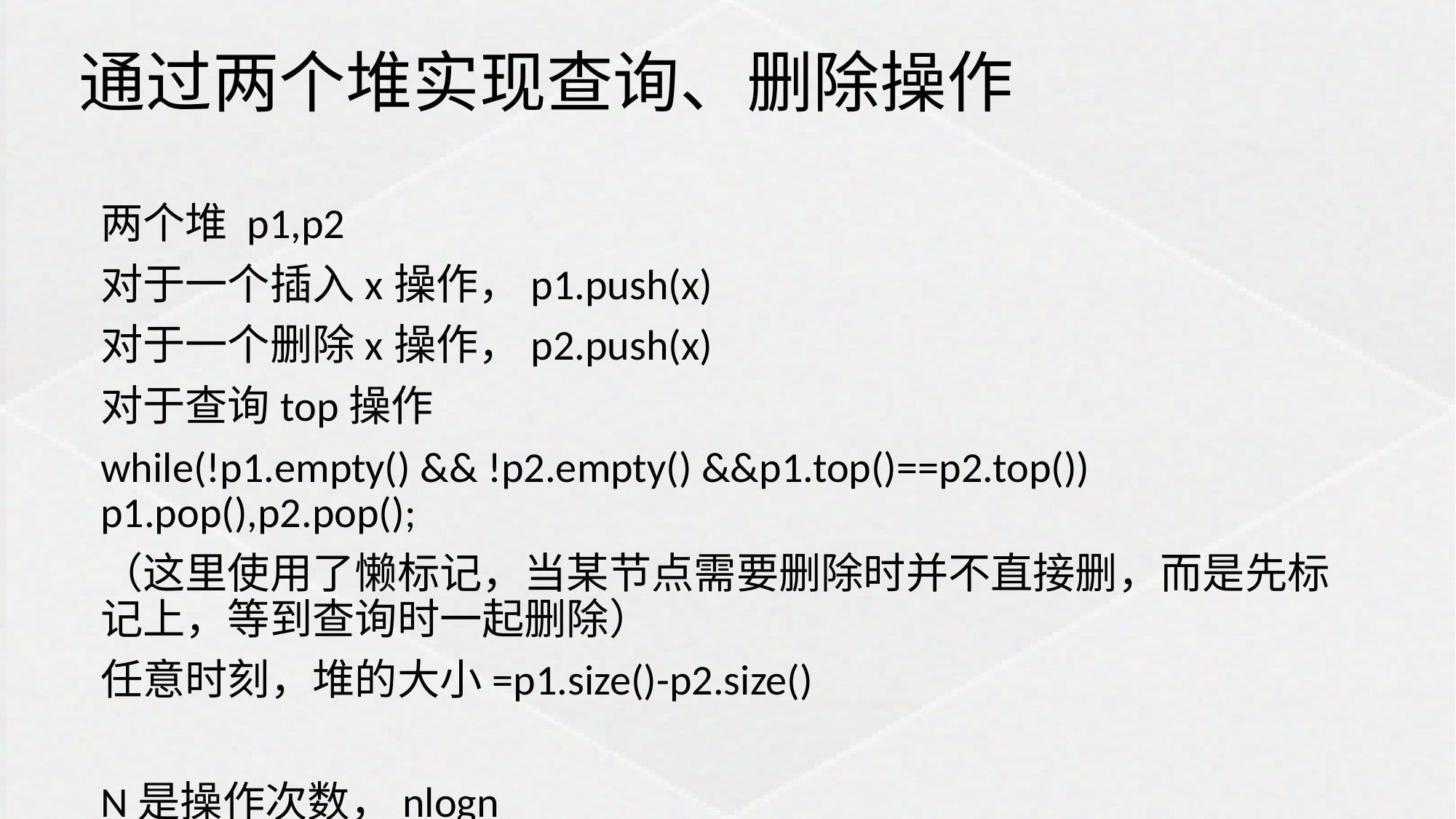

# 通过两个堆实现查询、删除操作
两个堆 p1,p2
对于一个插入x操作，p1.push(x)
对于一个删除x操作，p2.push(x)
对于查询top操作
while(!p1.empty() && !p2.empty() &&p1.top()==p2.top()) p1.pop(),p2.pop();
（这里使用了懒标记，当某节点需要删除时并不直接删，而是先标记上，等到查询时一起删除）
任意时刻，堆的大小=p1.size()-p2.size()

N是操作次数，nlogn